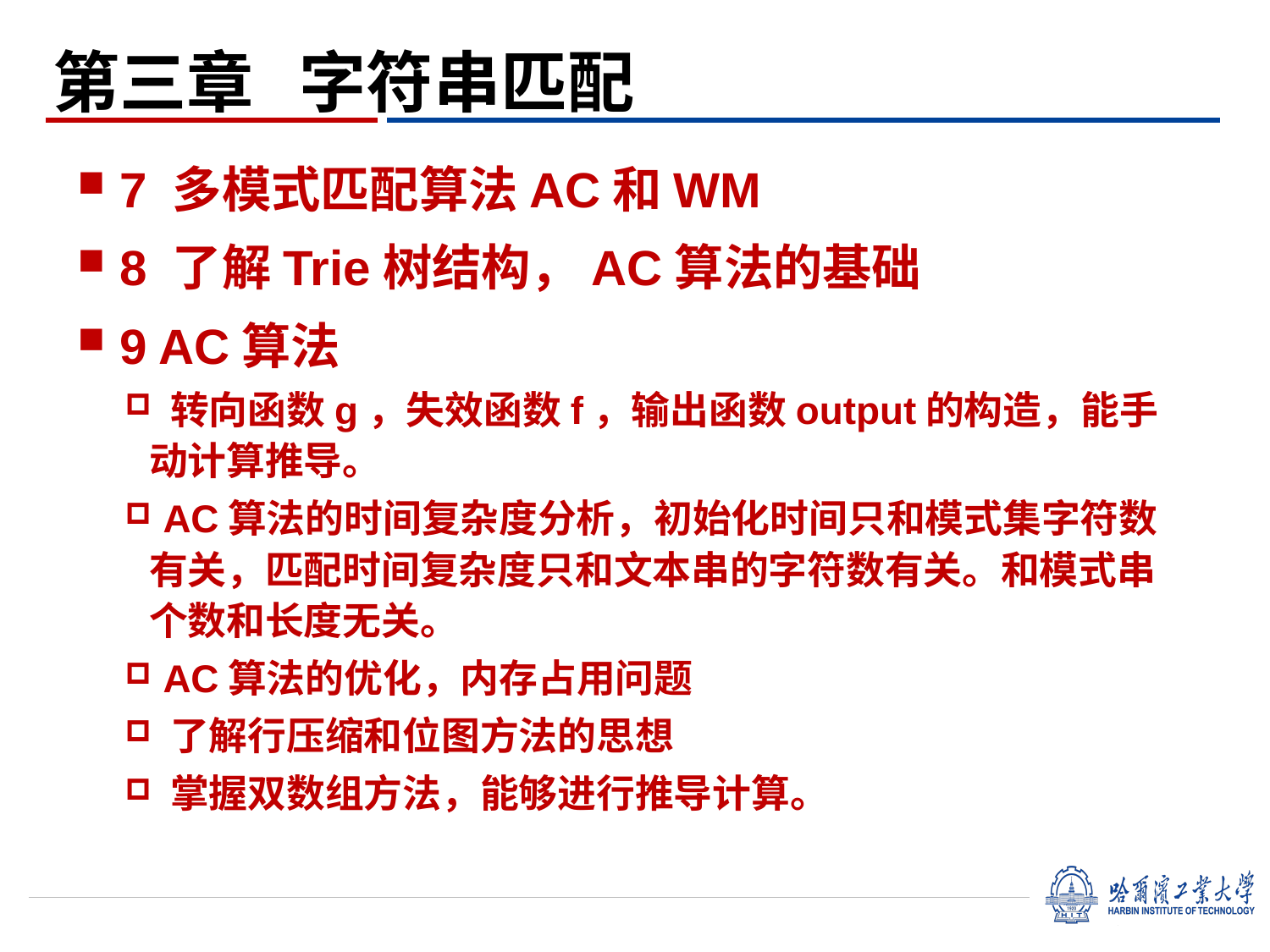

第三章   字符串匹配
 7 多模式匹配算法AC和WM
 8 了解Trie树结构，AC算法的基础
 9 AC算法
 转向函数g，失效函数f，输出函数output的构造，能手动计算推导。
 AC算法的时间复杂度分析，初始化时间只和模式集字符数有关，匹配时间复杂度只和文本串的字符数有关。和模式串个数和长度无关。
 AC算法的优化，内存占用问题
 了解行压缩和位图方法的思想
 掌握双数组方法，能够进行推导计算。